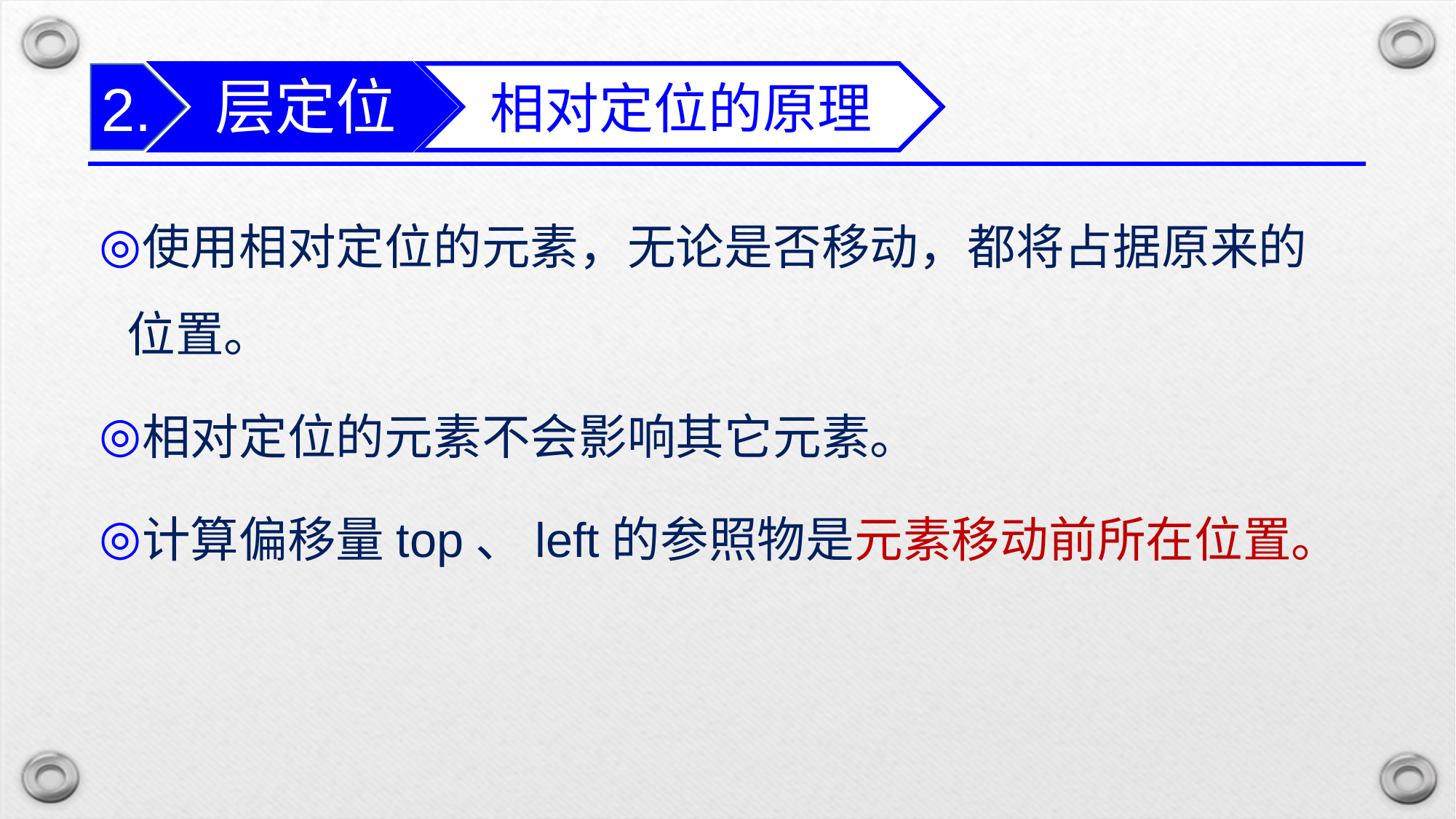

层定位

相对定位的原理
2.
使用相对定位的元素，无论是否移动，都将占据原来的位置。
相对定位的元素不会影响其它元素。
计算偏移量top、left的参照物是元素移动前所在位置。